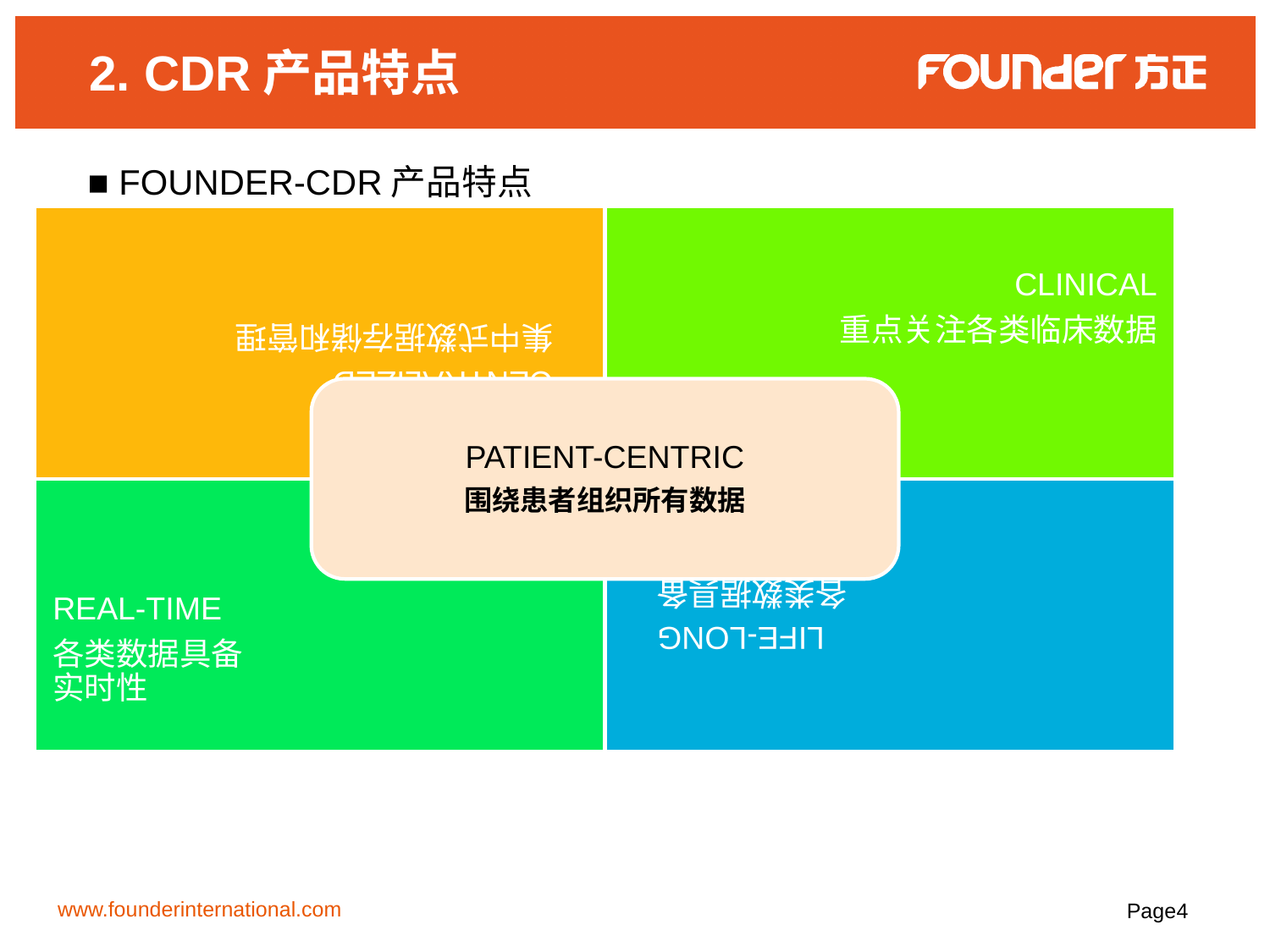

# 2. CDR产品特点
■ FOUNDER-CDR产品特点
CENTRALIZED
集中式数据存储和管理
CLINICAL
重点关注各类临床数据
REAL-TIME
各类数据具备
实时性
LIFE-LONG
各类数据具备
长期性
PATIENT-CENTRIC
围绕患者组织所有数据
www.founderinternational.com
Page4